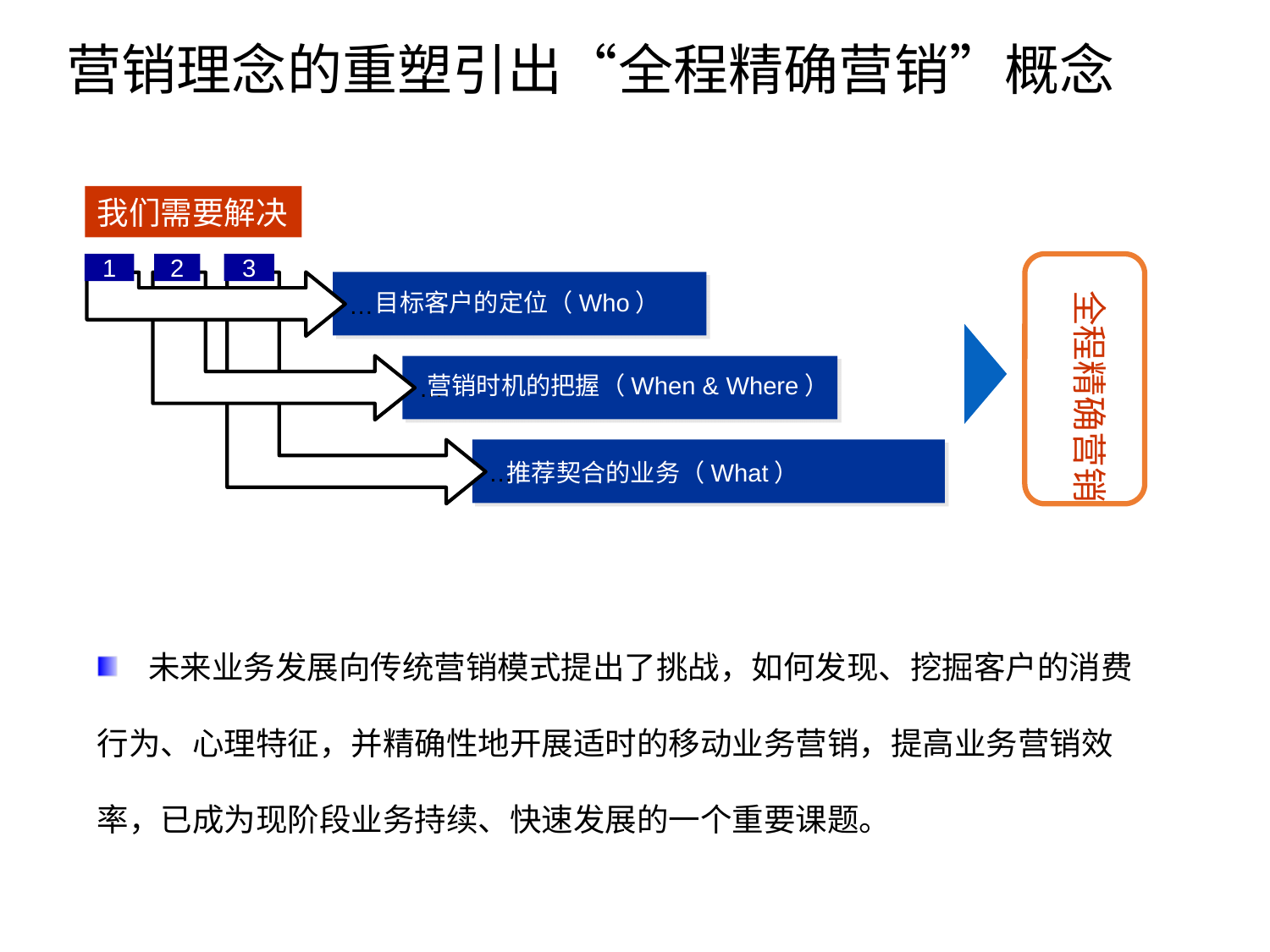

# 营销理念的重塑引出“全程精确营销”概念
我们需要解决
1
2
3

目标客户的定位（Who）
…

营销时机的把握（When & Where）
…

推荐契合的业务（What）
…

全程精确营销

   未来业务发展向传统营销模式提出了挑战，如何发现、挖掘客户的消费行为、心理特征，并精确性地开展适时的移动业务营销，提高业务营销效率，已成为现阶段业务持续、快速发展的一个重要课题。